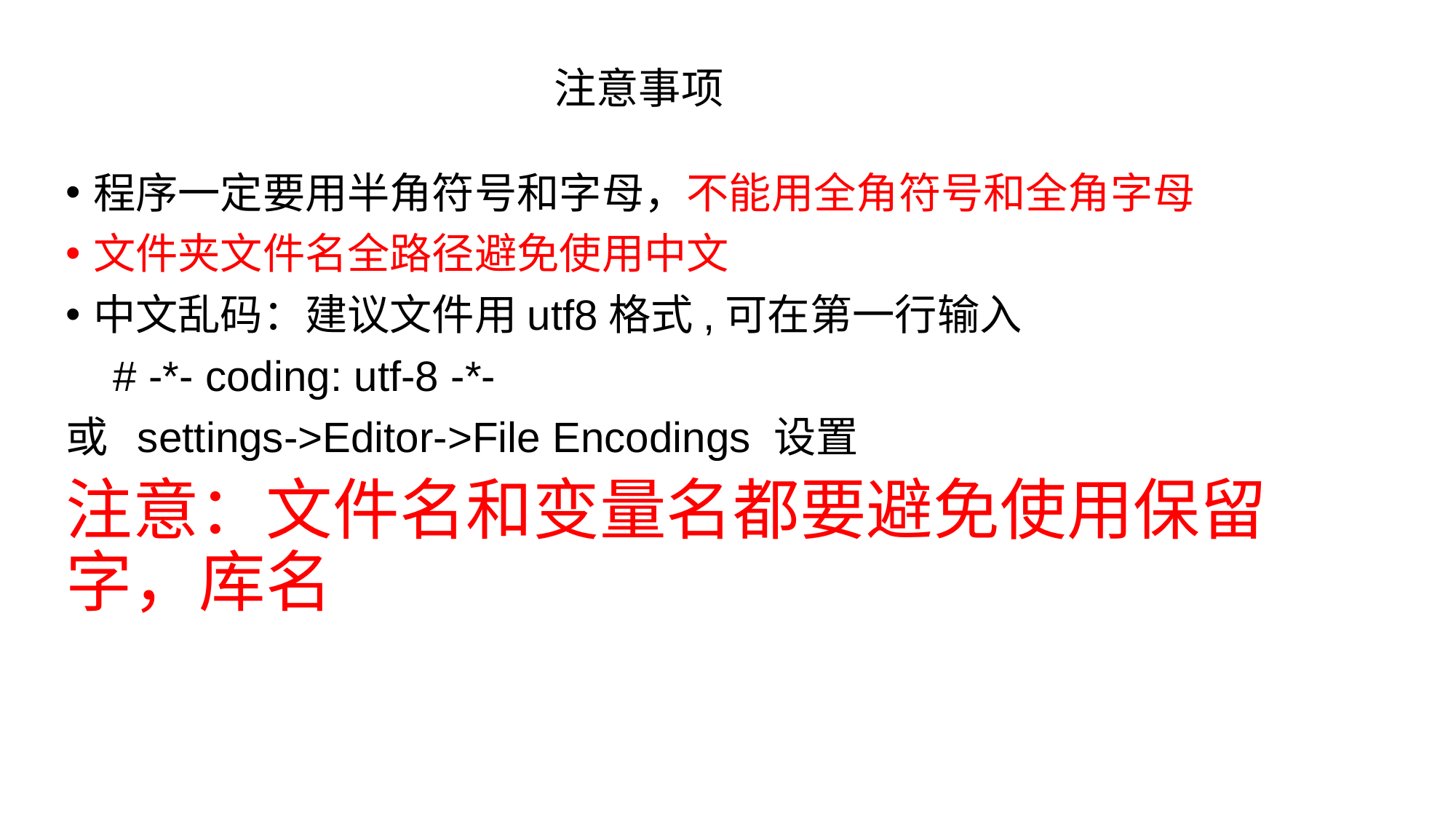

注意事项
程序一定要用半角符号和字母，不能用全角符号和全角字母
文件夹文件名全路径避免使用中文
中文乱码：建议文件用utf8格式,可在第一行输入
    # -*- coding: utf-8 -*-
或  settings->Editor->File Encodings 设置
注意：文件名和变量名都要避免使用保留字，库名